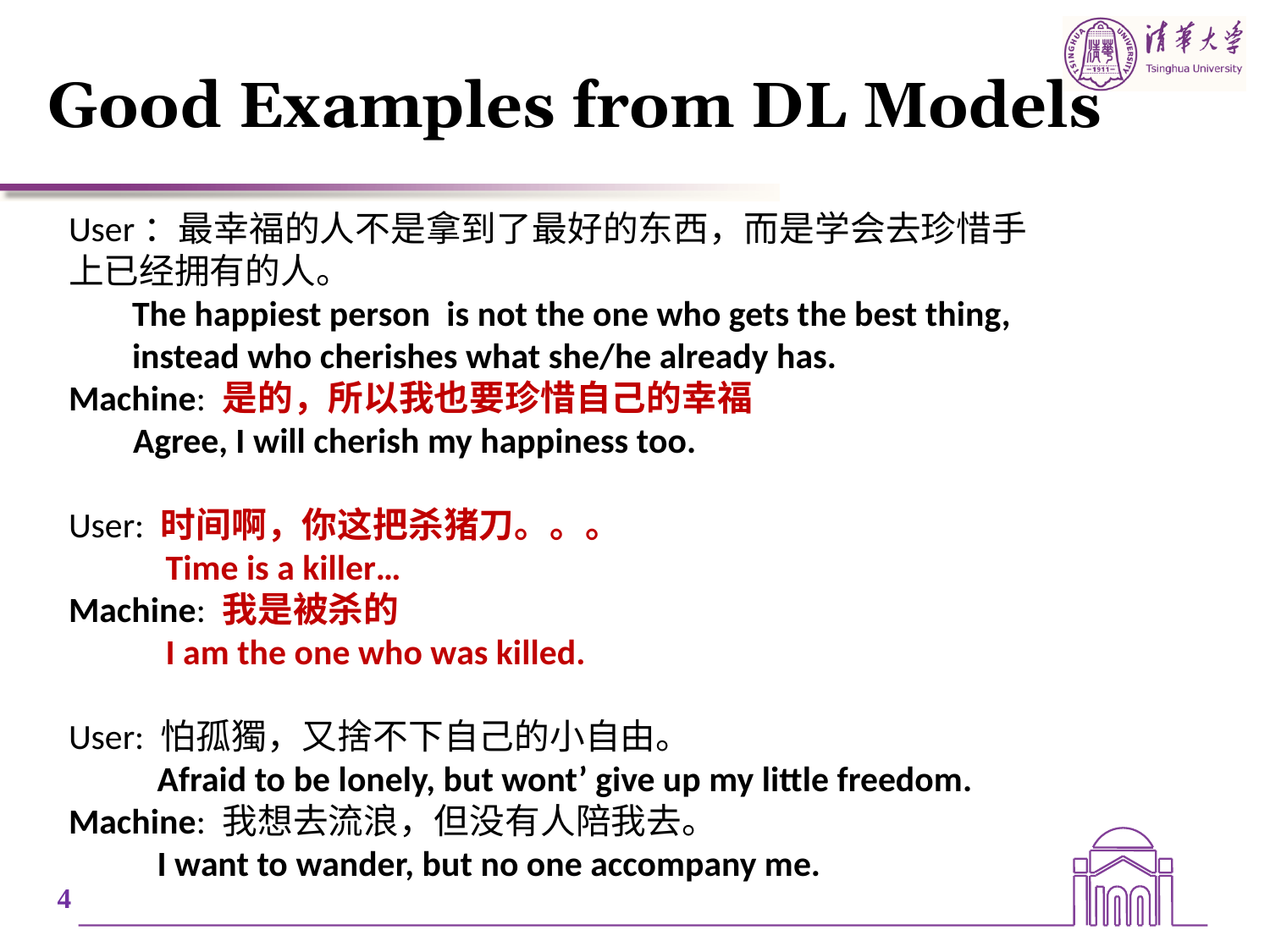

# Good Examples from DL Models
User：最幸福的人不是拿到了最好的东西，而是学会去珍惜手上已经拥有的人。
The happiest person  is not the one who gets the best thing, instead who cherishes what she/he already has.
Machine: 是的，所以我也要珍惜自己的幸福
        Agree, I will cherish my happiness too.

User: 时间啊，你这把杀猪刀。。。
           Time is a killer…
Machine: 我是被杀的
           I am the one who was killed.

User: 怕孤獨，又捨不下自己的小自由。
           Afraid to be lonely, but wont’ give up my little freedom.
Machine: 我想去流浪，但没有人陪我去。
           I want to wander, but no one accompany me.